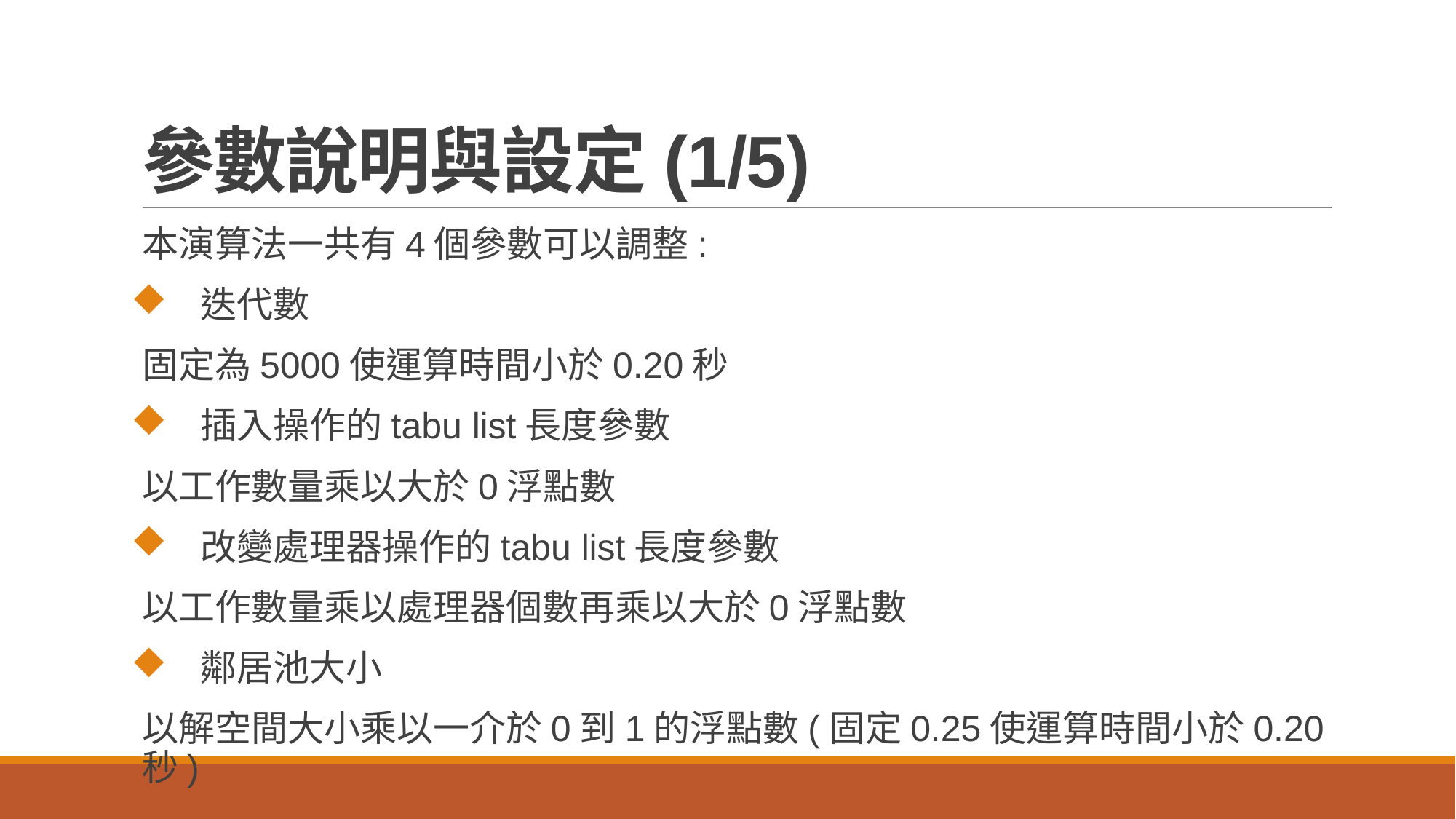

# 參數說明與設定(1/5)
本演算法一共有4個參數可以調整:
   迭代數
固定為5000使運算時間小於0.20秒
   插入操作的tabu list長度參數
以工作數量乘以大於0浮點數
   改變處理器操作的tabu list長度參數
以工作數量乘以處理器個數再乘以大於0浮點數
   鄰居池大小
以解空間大小乘以一介於0到1的浮點數(固定0.25使運算時間小於0.20秒)